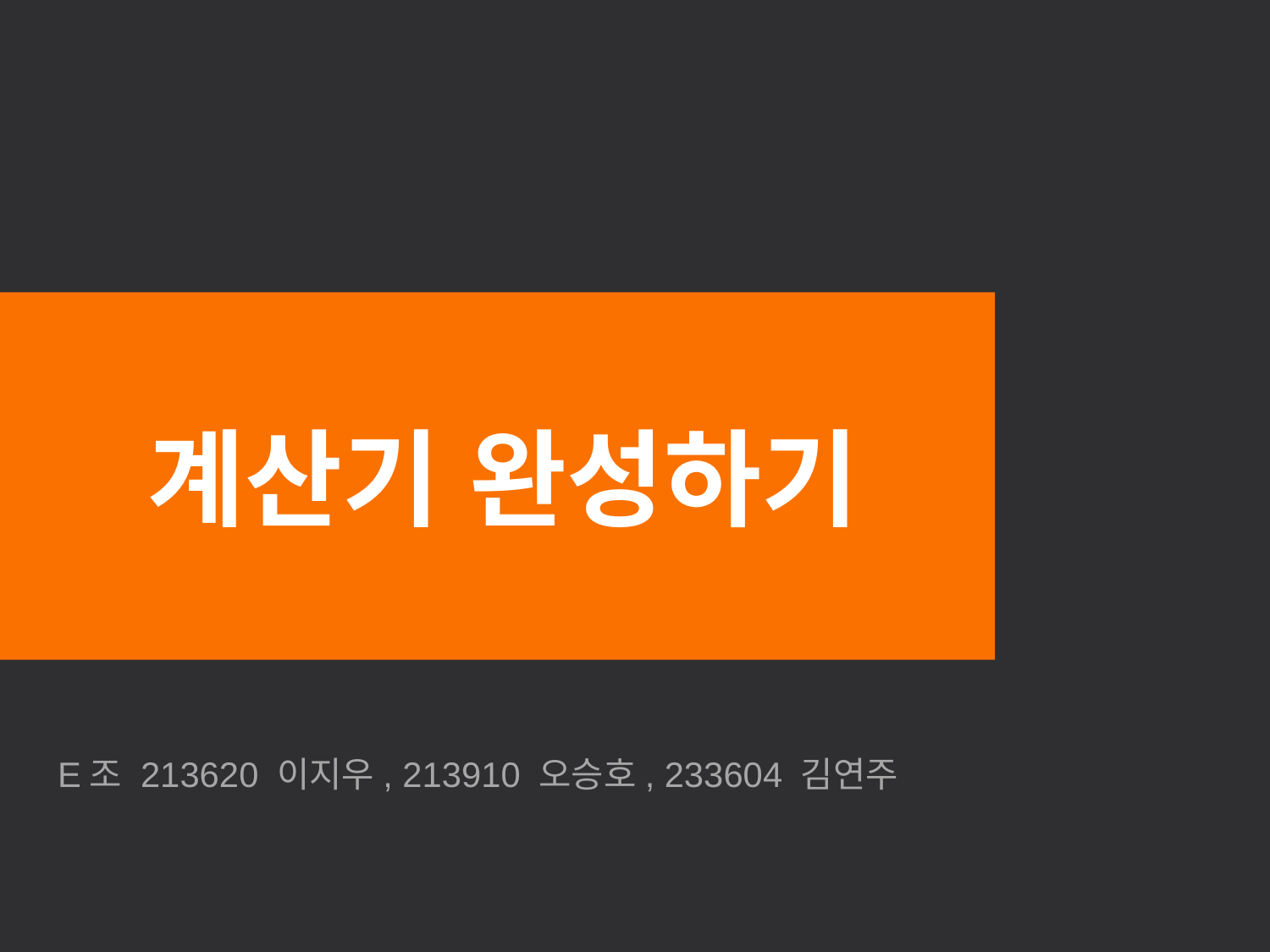

계산기 완성하기
E조 213620 이지우, 213910 오승호, 233604 김연주